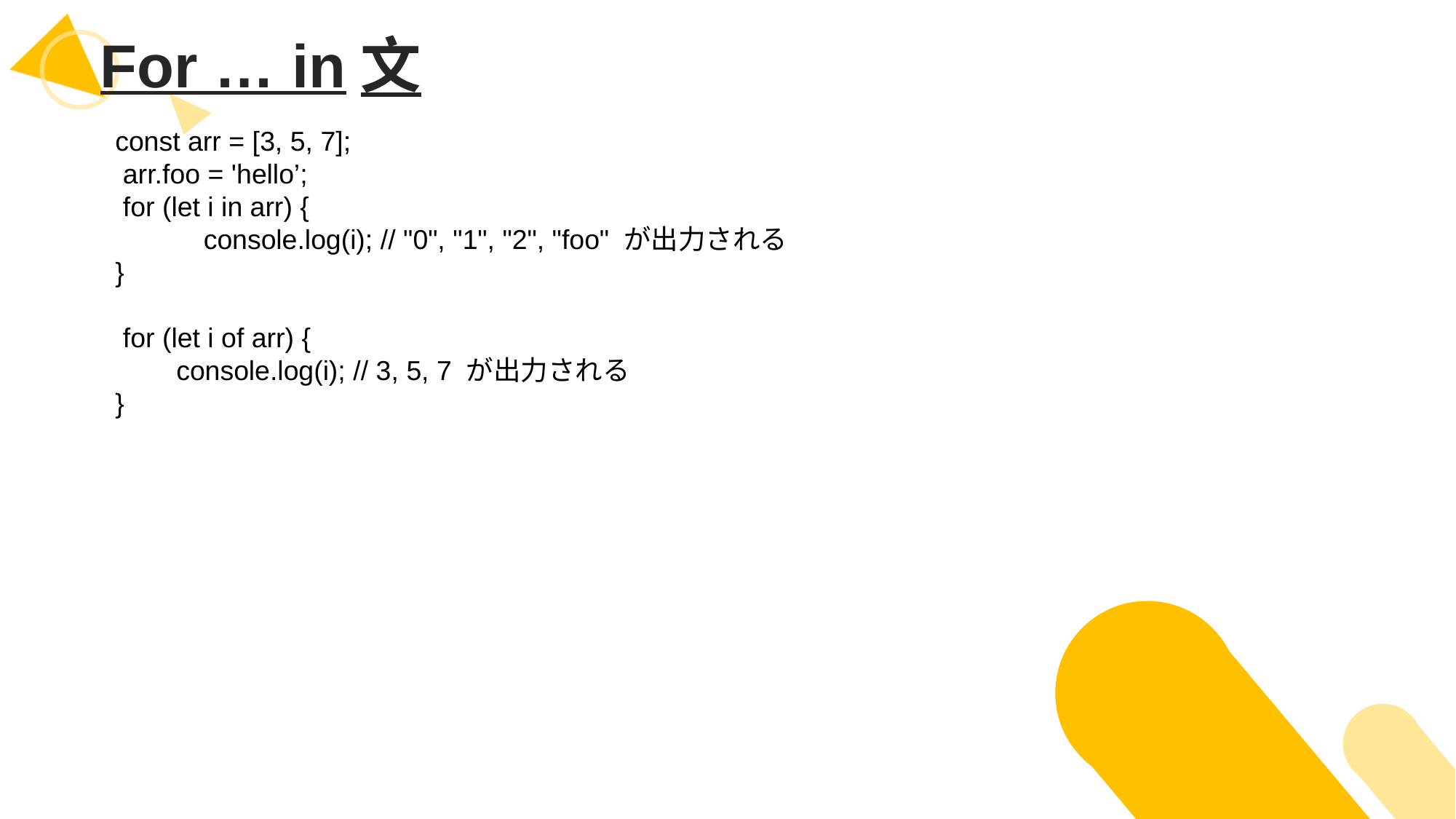

For … in文

const arr = [3, 5, 7];
 arr.foo = 'hello’;
 for (let i in arr) {
　　　console.log(i); // "0", "1", "2", "foo" が出力される
}

 for (let i of arr) {
　　console.log(i); // 3, 5, 7 が出力される
}